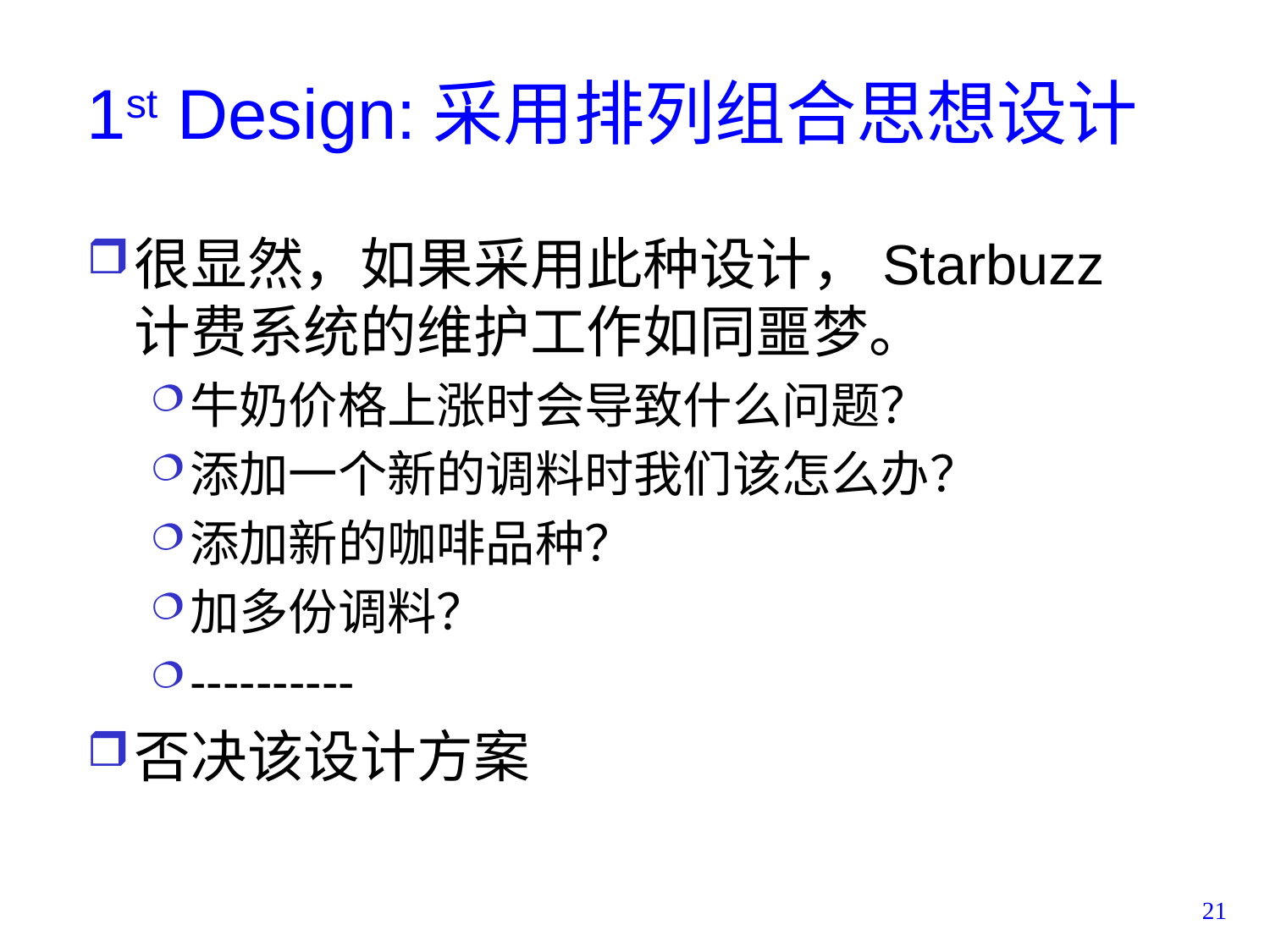

# 1st Design:采用排列组合思想设计
很显然，如果采用此种设计，Starbuzz计费系统的维护工作如同噩梦。
牛奶价格上涨时会导致什么问题？
添加一个新的调料时我们该怎么办？
添加新的咖啡品种？
加多份调料？
----------
否决该设计方案
21